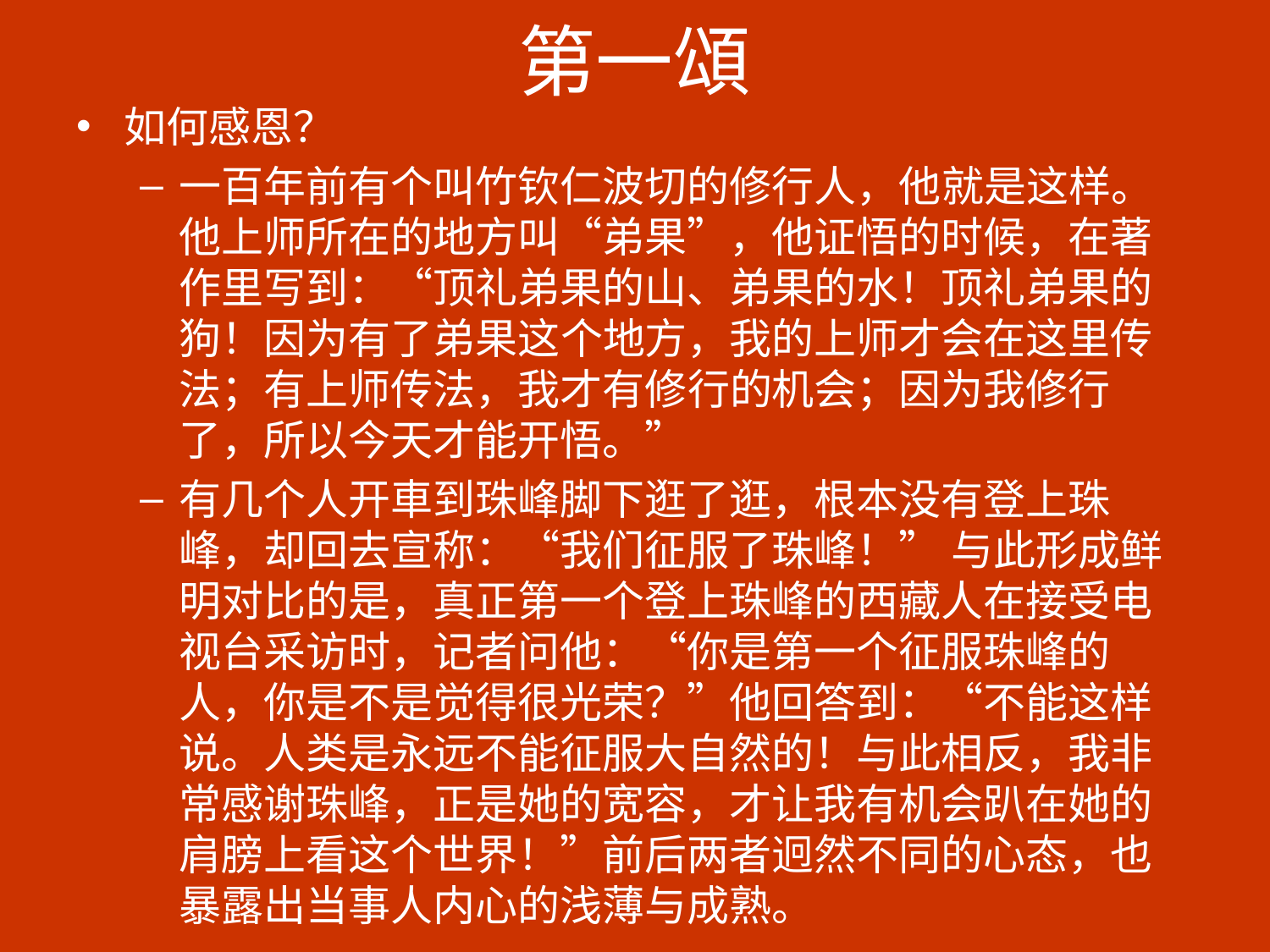

# 第一頌
如何感恩？
一百年前有个叫竹钦仁波切的修行人，他就是这样。他上师所在的地方叫“弟果”，他证悟的时候，在著作里写到：“顶礼弟果的山、弟果的水！顶礼弟果的狗！因为有了弟果这个地方，我的上师才会在这里传法；有上师传法，我才有修行的机会；因为我修行了，所以今天才能开悟。”
有几个人开車到珠峰脚下逛了逛，根本没有登上珠峰，却回去宣称：“我们征服了珠峰！” 与此形成鲜明对比的是，真正第一个登上珠峰的西藏人在接受电视台采访时，记者问他：“你是第一个征服珠峰的人，你是不是觉得很光荣？”他回答到：“不能这样说。人类是永远不能征服大自然的！与此相反，我非常感谢珠峰，正是她的宽容，才让我有机会趴在她的肩膀上看这个世界！”前后两者迥然不同的心态，也暴露出当事人内心的浅薄与成熟。